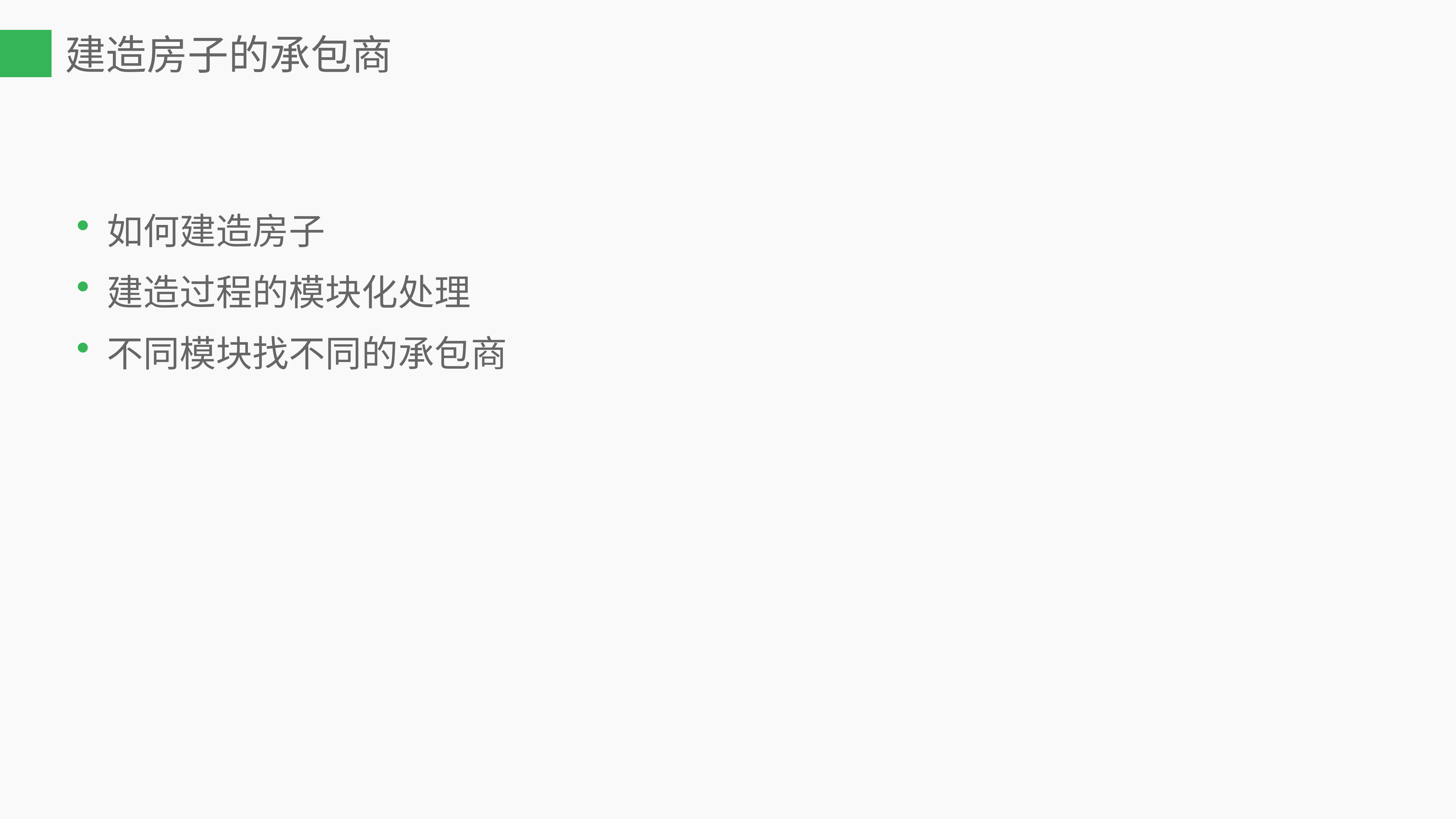

建造房子的承包商

如何建造房子
建造过程的模块化处理
不同模块找不同的承包商